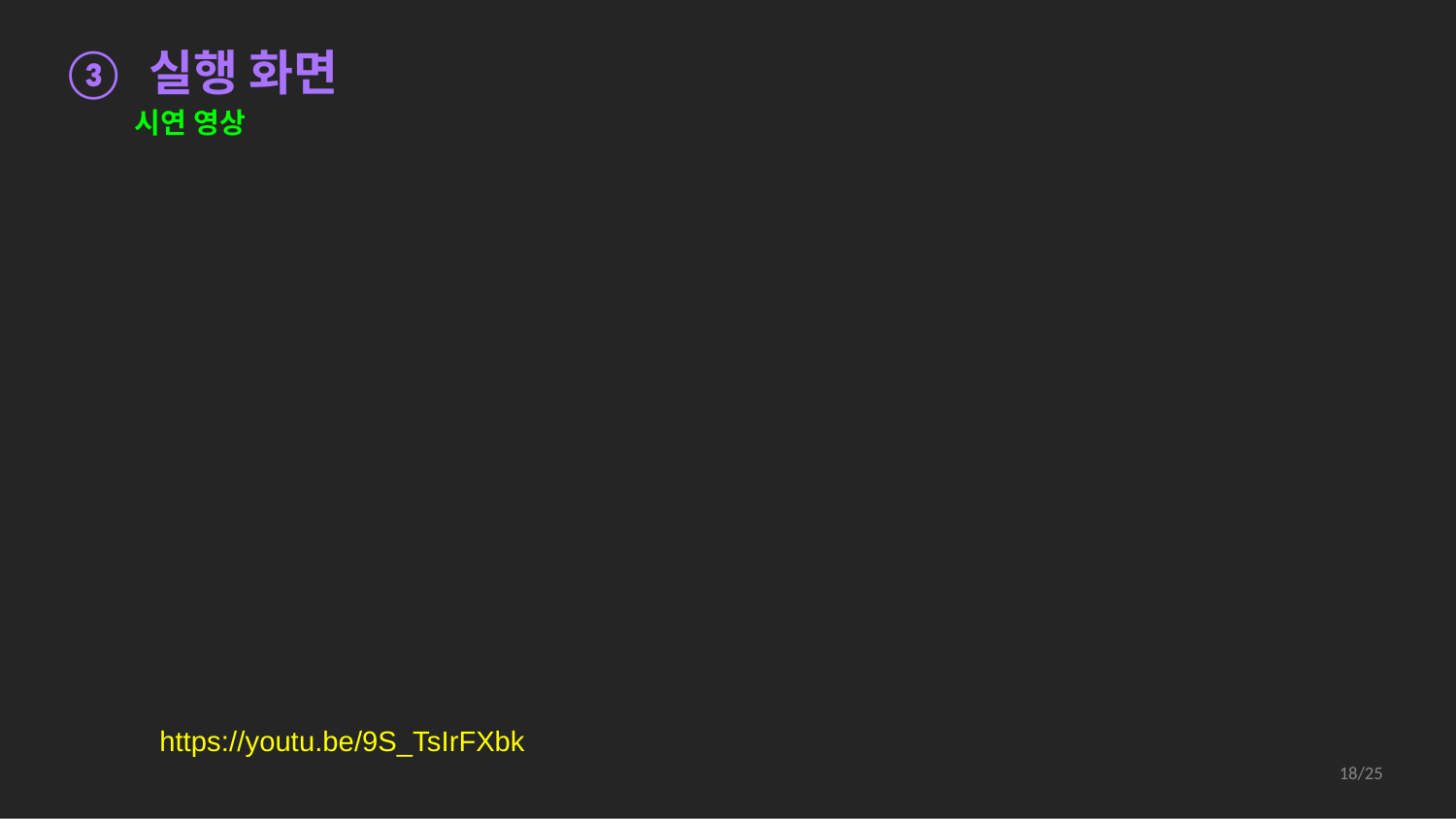

③ 실행 화면
시연 영상
https://youtu.be/9S_TsIrFXbk
18/25